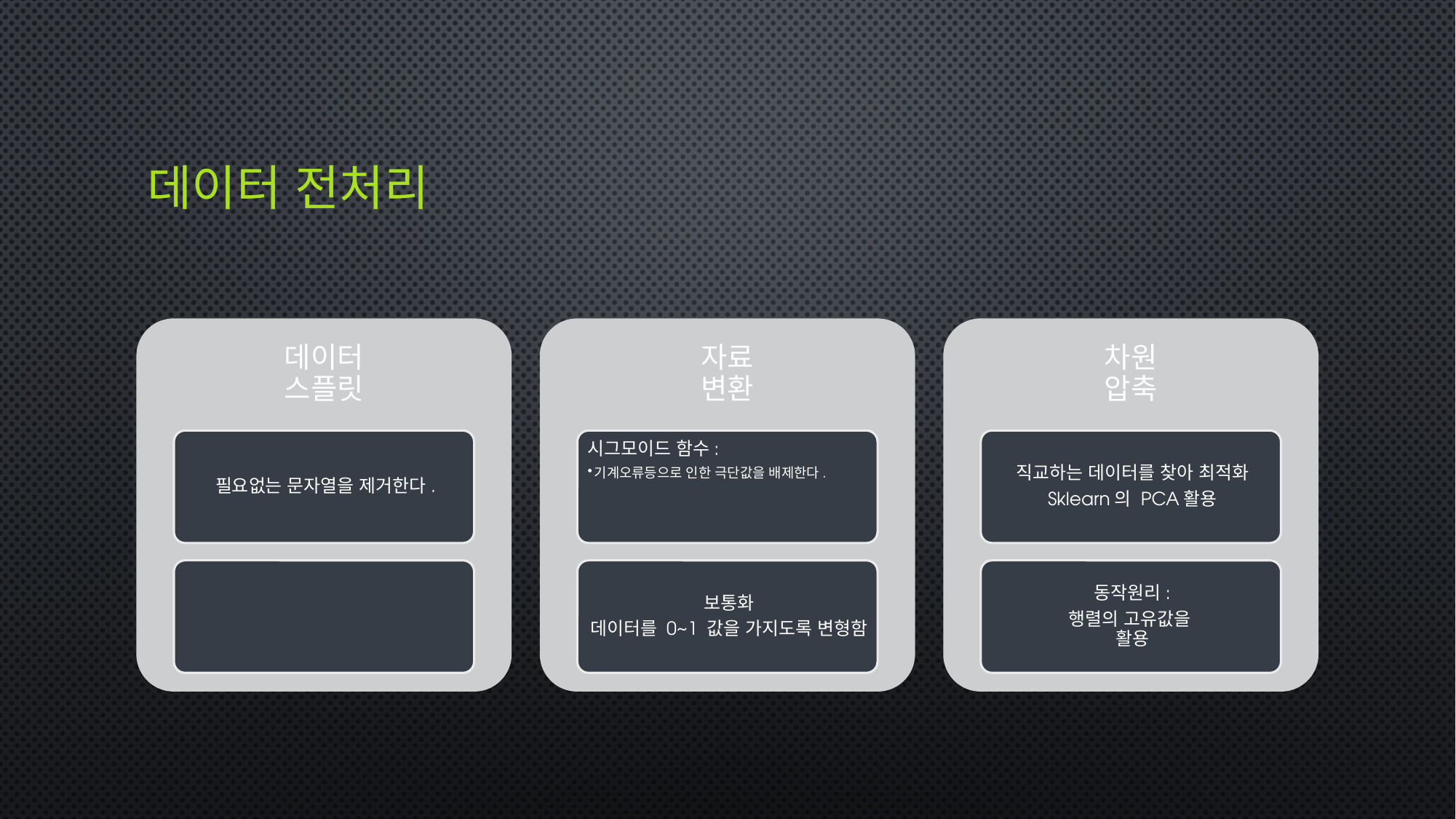

# 데이터 전처리
데이터
스플릿
필요없는 문자열을 제거한다.

자료
변환
시그모이드 함수:
기계오류등으로 인한 극단값을 배제한다.
보통화
데이터를 0~1 값을 가지도록 변형함
차원
압축
직교하는 데이터를 찾아 최적화
Sklearn의 PCA활용
동작원리:
행렬의 고유값을
활용